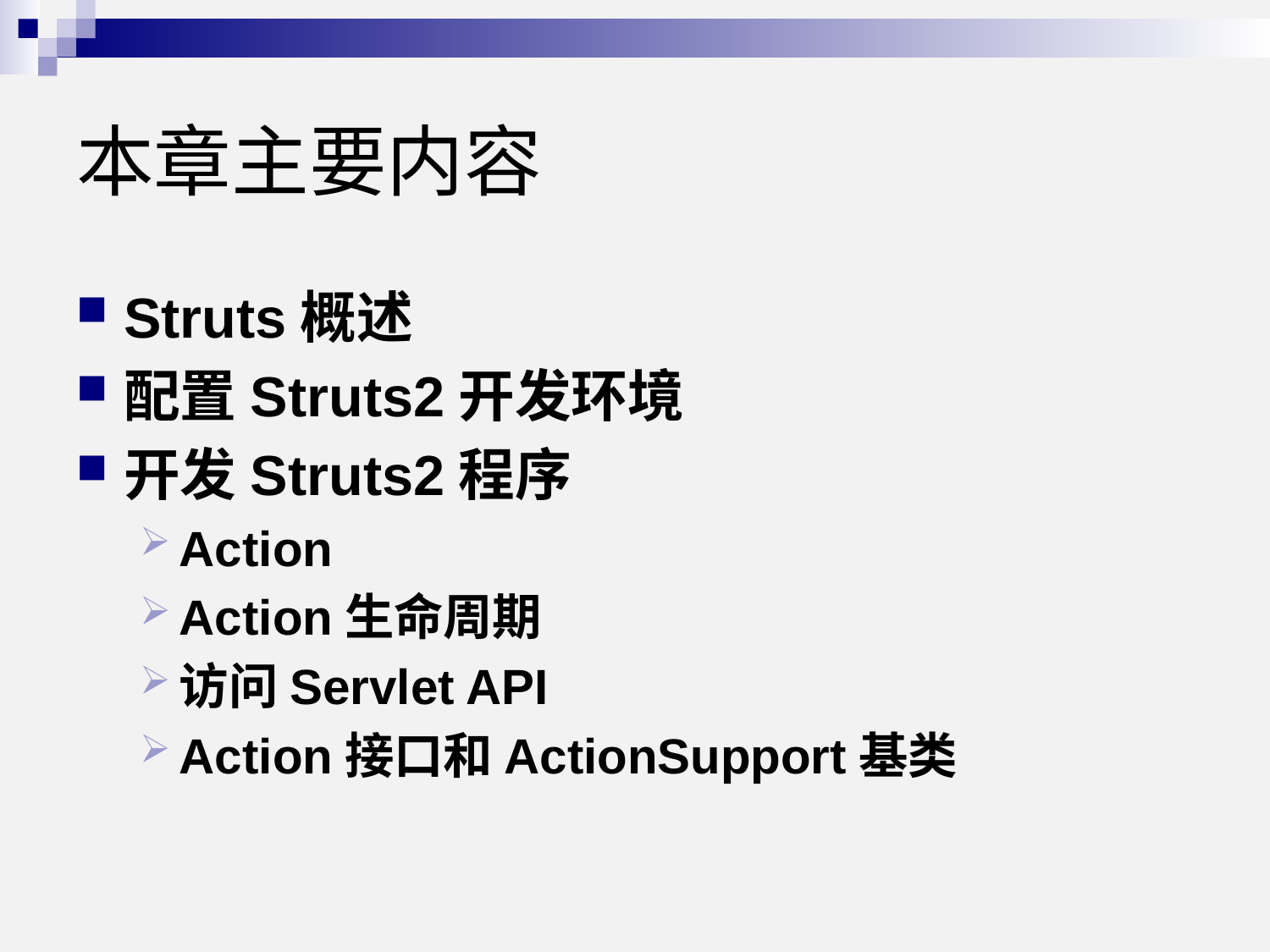

# 本章主要内容
Struts概述
配置Struts2开发环境
开发Struts2程序
Action
Action生命周期
访问Servlet API
Action接口和ActionSupport基类
1